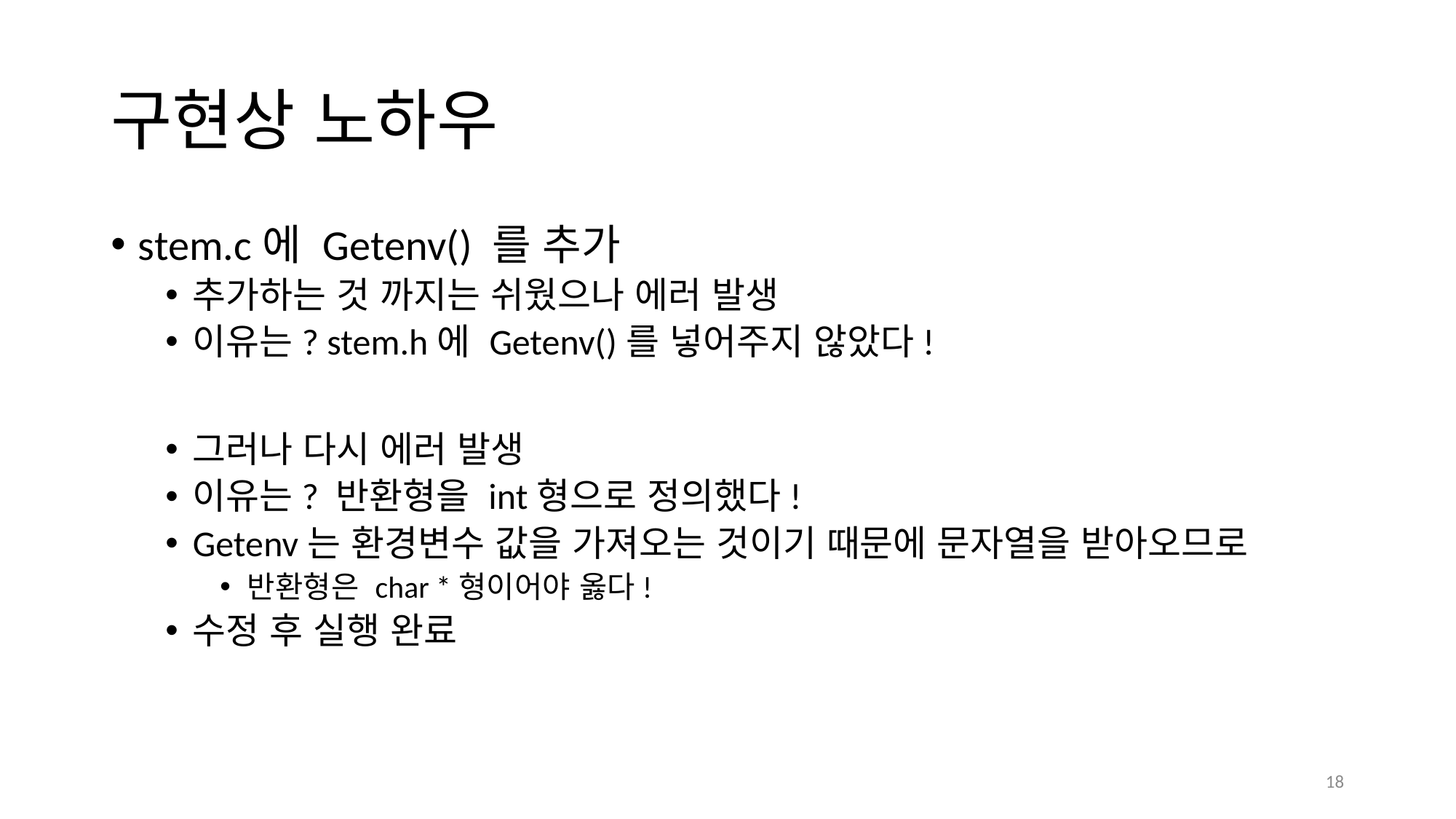

# 구현상 노하우
stem.c에 Getenv() 를 추가
추가하는 것 까지는 쉬웠으나 에러 발생
이유는? stem.h에 Getenv()를 넣어주지 않았다!

그러나 다시 에러 발생
이유는? 반환형을 int형으로 정의했다!
Getenv는 환경변수 값을 가져오는 것이기 때문에 문자열을 받아오므로
반환형은 char *형이어야 옳다!
수정 후 실행 완료

18